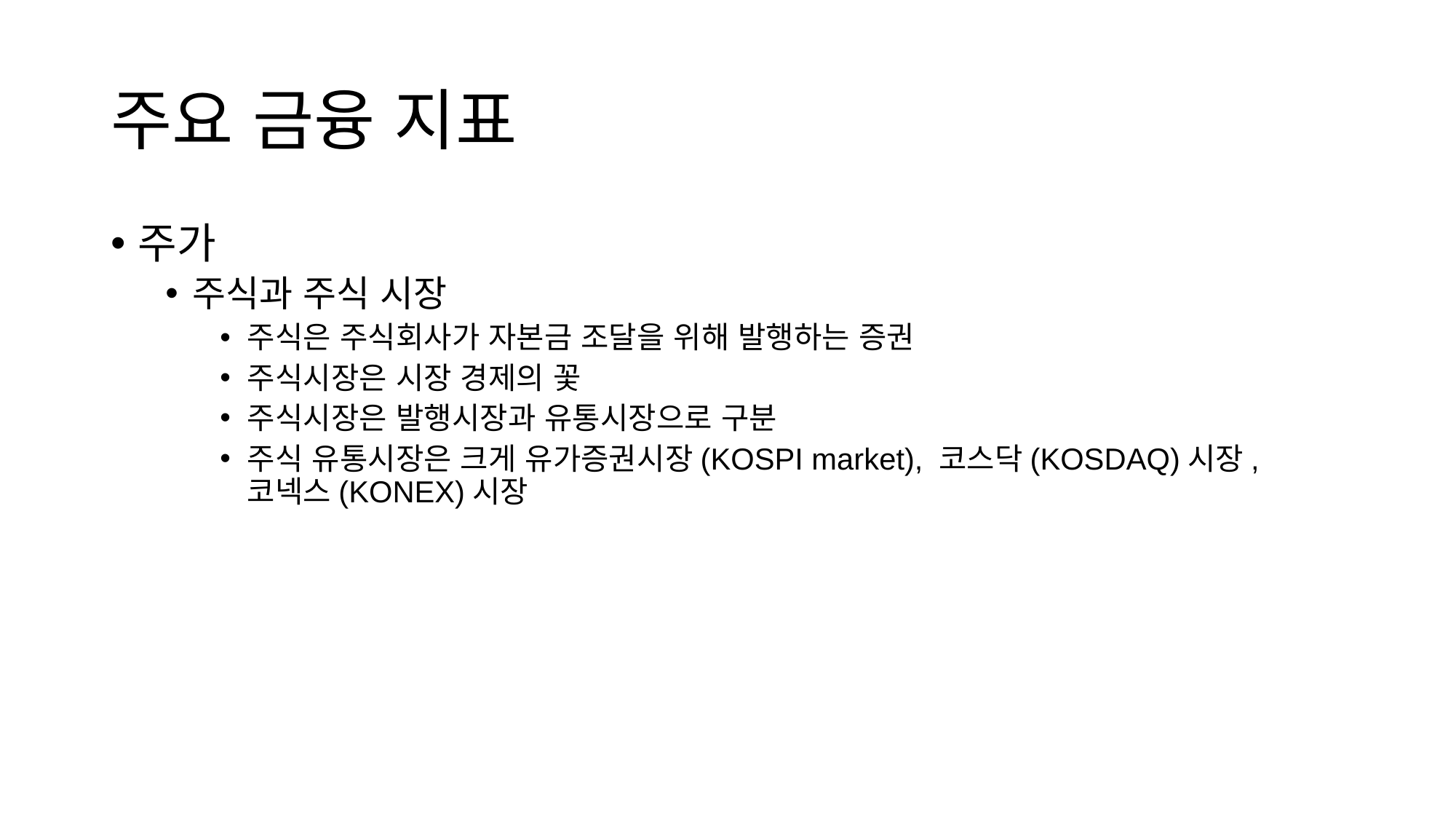

# 주요 금융 지표
주가
주식과 주식 시장
주식은 주식회사가 자본금 조달을 위해 발행하는 증권
주식시장은 시장 경제의 꽃
주식시장은 발행시장과 유통시장으로 구분
주식 유통시장은 크게 유가증권시장(KOSPI market), 코스닥(KOSDAQ)시장, 코넥스(KONEX)시장